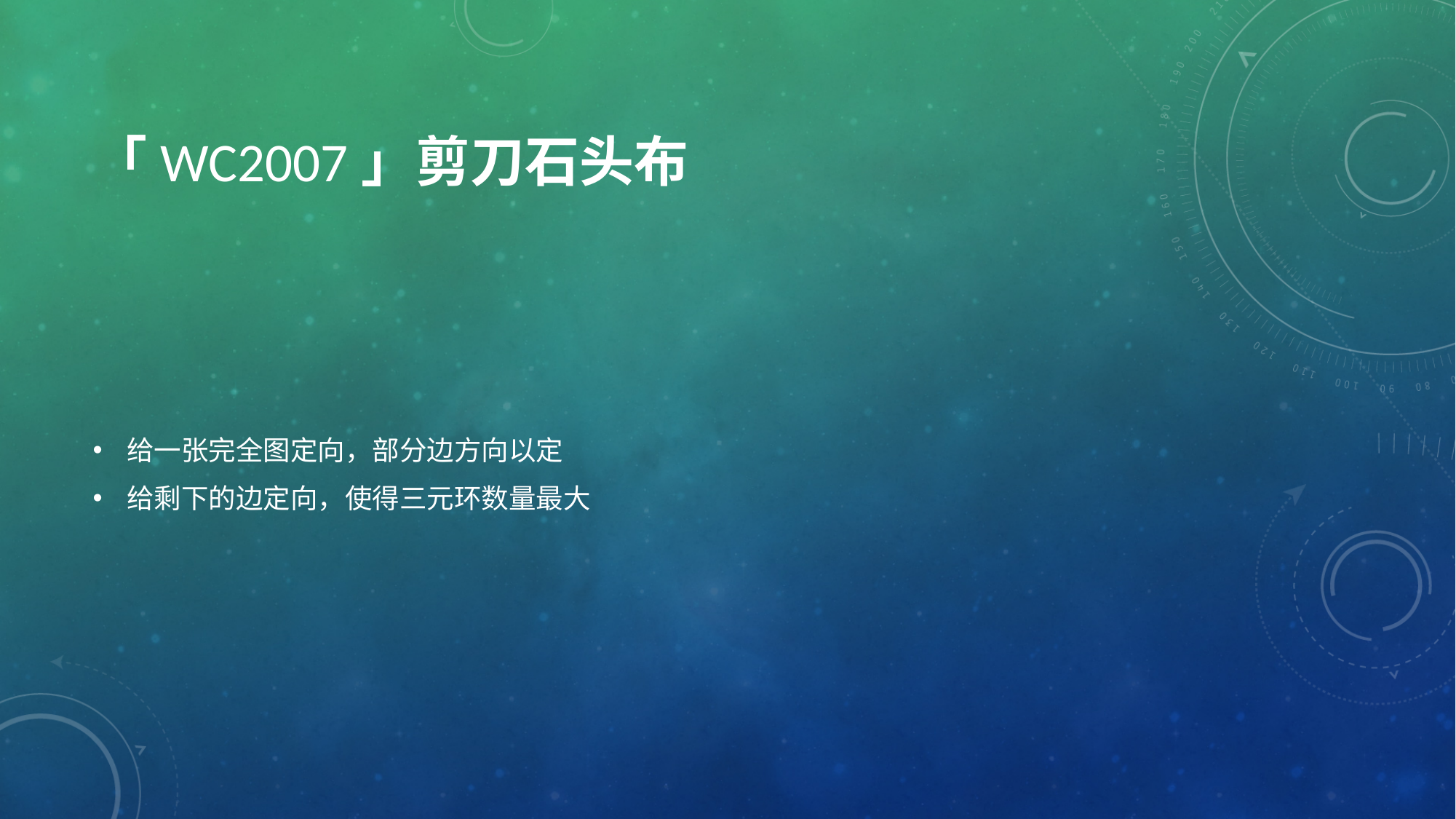

# 「WC2007」剪刀石头布
给一张完全图定向，部分边方向以定
给剩下的边定向，使得三元环数量最大